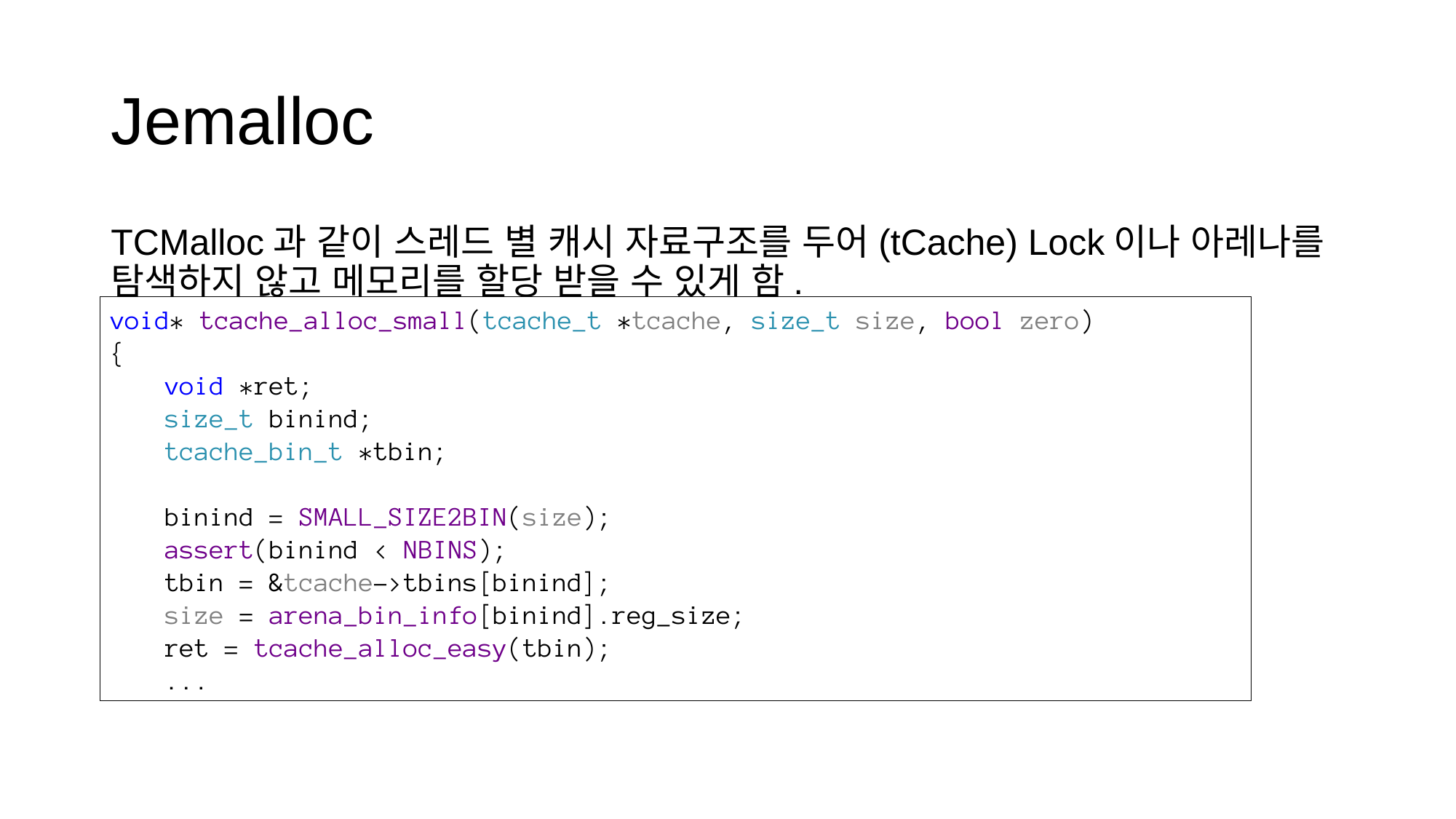

# Jemalloc
TCMalloc과 같이 스레드 별 캐시 자료구조를 두어(tCache) Lock이나 아레나를
탐색하지 않고 메모리를 할당 받을 수 있게 함.

void* tcache_alloc_small(tcache_t *tcache, size_t size, bool zero)
{
void *ret;
size_t binind;
tcache_bin_t *tbin;

binind = SMALL_SIZE2BIN(size);
assert(binind < NBINS);
tbin = &tcache->tbins[binind];
size = arena_bin_info[binind].reg_size;
ret = tcache_alloc_easy(tbin);
...